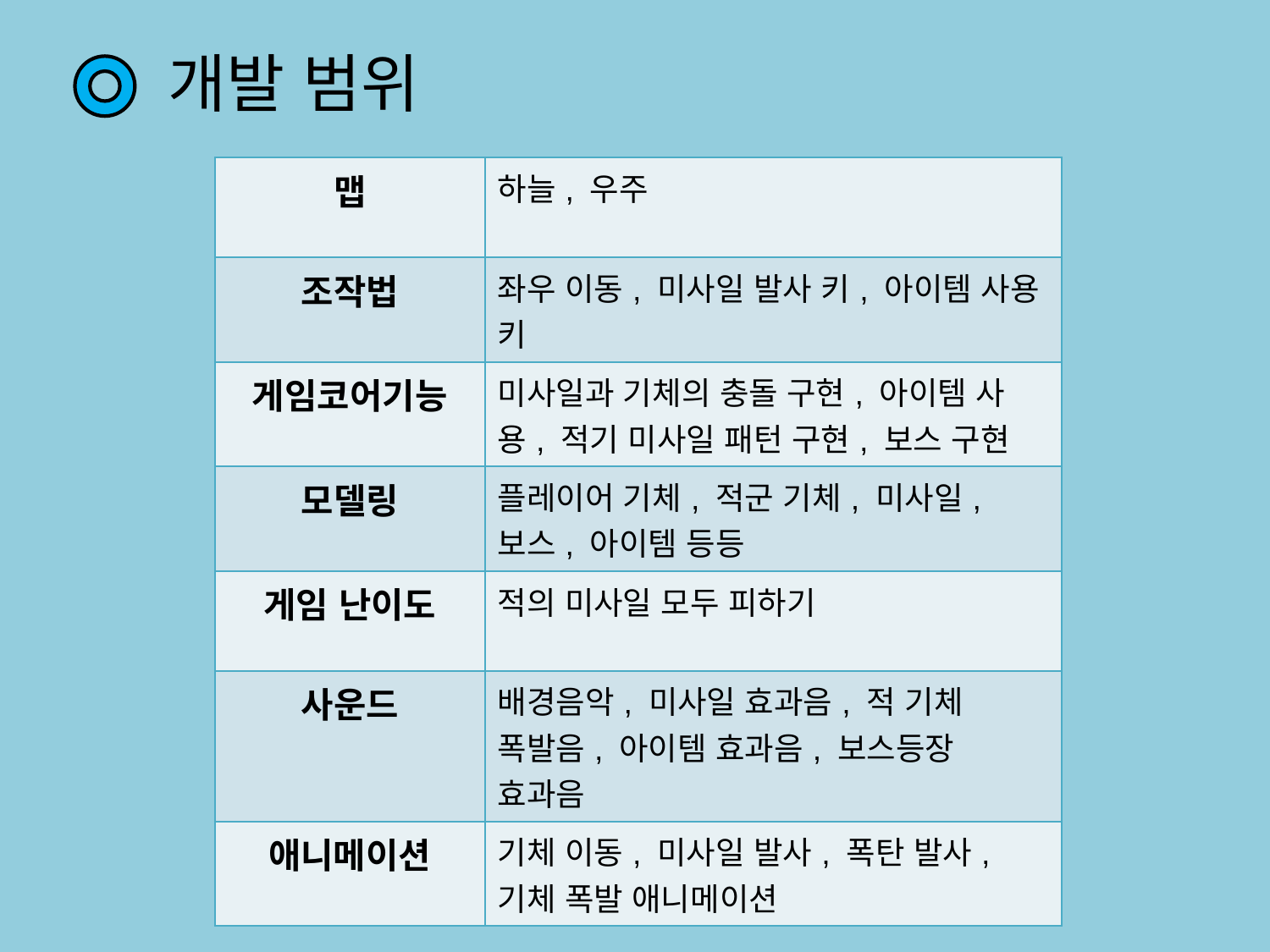

개발 범위

| 맵 | 하늘, 우주 |
| --- | --- |
| 조작법 | 좌우 이동, 미사일 발사 키, 아이템 사용 키 |
| 게임코어기능 | 미사일과 기체의 충돌 구현, 아이템 사용, 적기 미사일 패턴 구현, 보스 구현 |
| 모델링 | 플레이어 기체, 적군 기체, 미사일, 보스, 아이템 등등 |
| 게임 난이도 | 적의 미사일 모두 피하기 |
| 사운드 | 배경음악, 미사일 효과음, 적 기체 폭발음, 아이템 효과음, 보스등장 효과음 |
| 애니메이션 | 기체 이동, 미사일 발사, 폭탄 발사, 기체 폭발 애니메이션 |